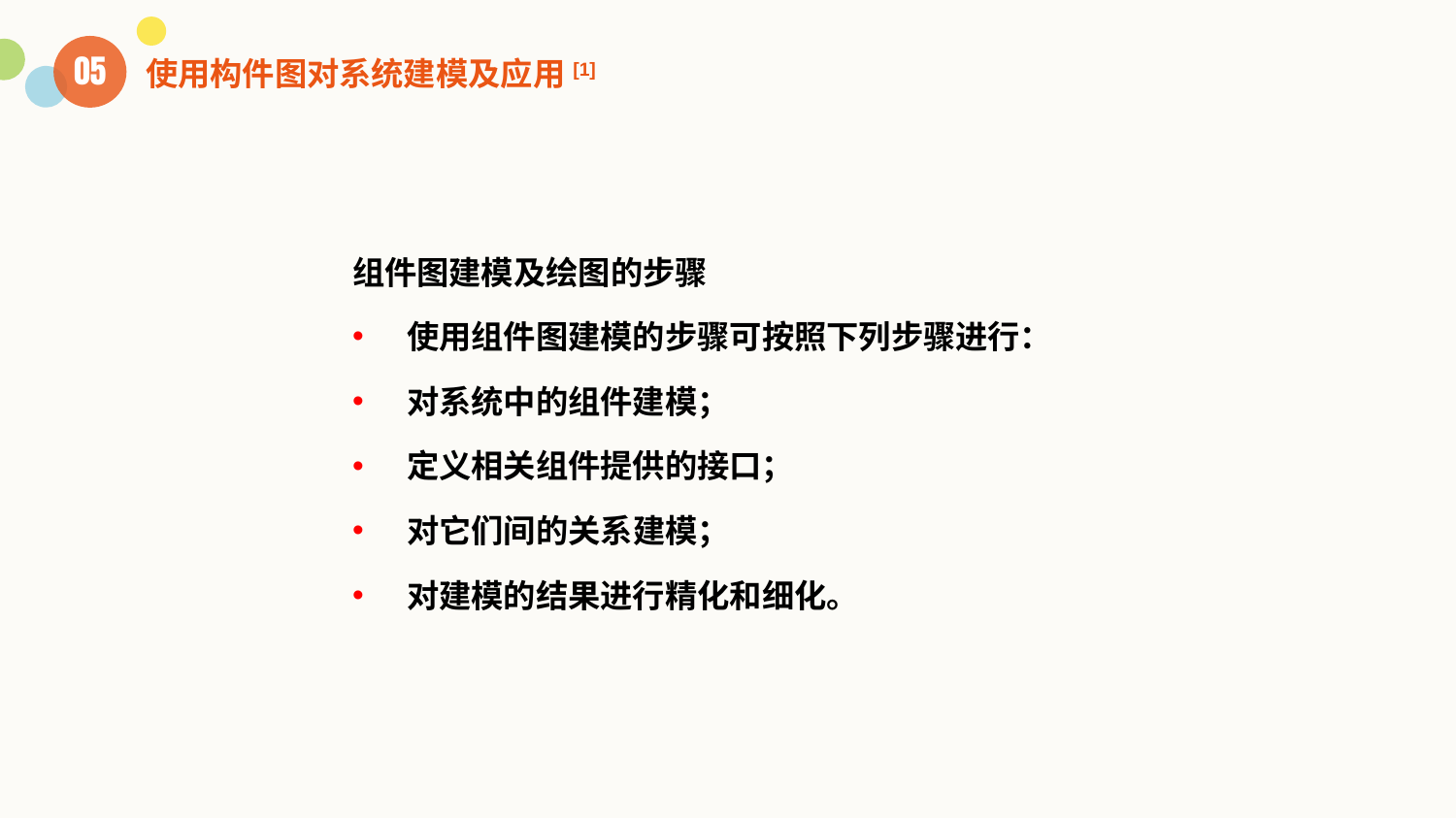

05
使用构件图对系统建模及应用[1]

组件图建模及绘图的步骤
使用组件图建模的步骤可按照下列步骤进行：
对系统中的组件建模；
定义相关组件提供的接口；
对它们间的关系建模；
对建模的结果进行精化和细化。